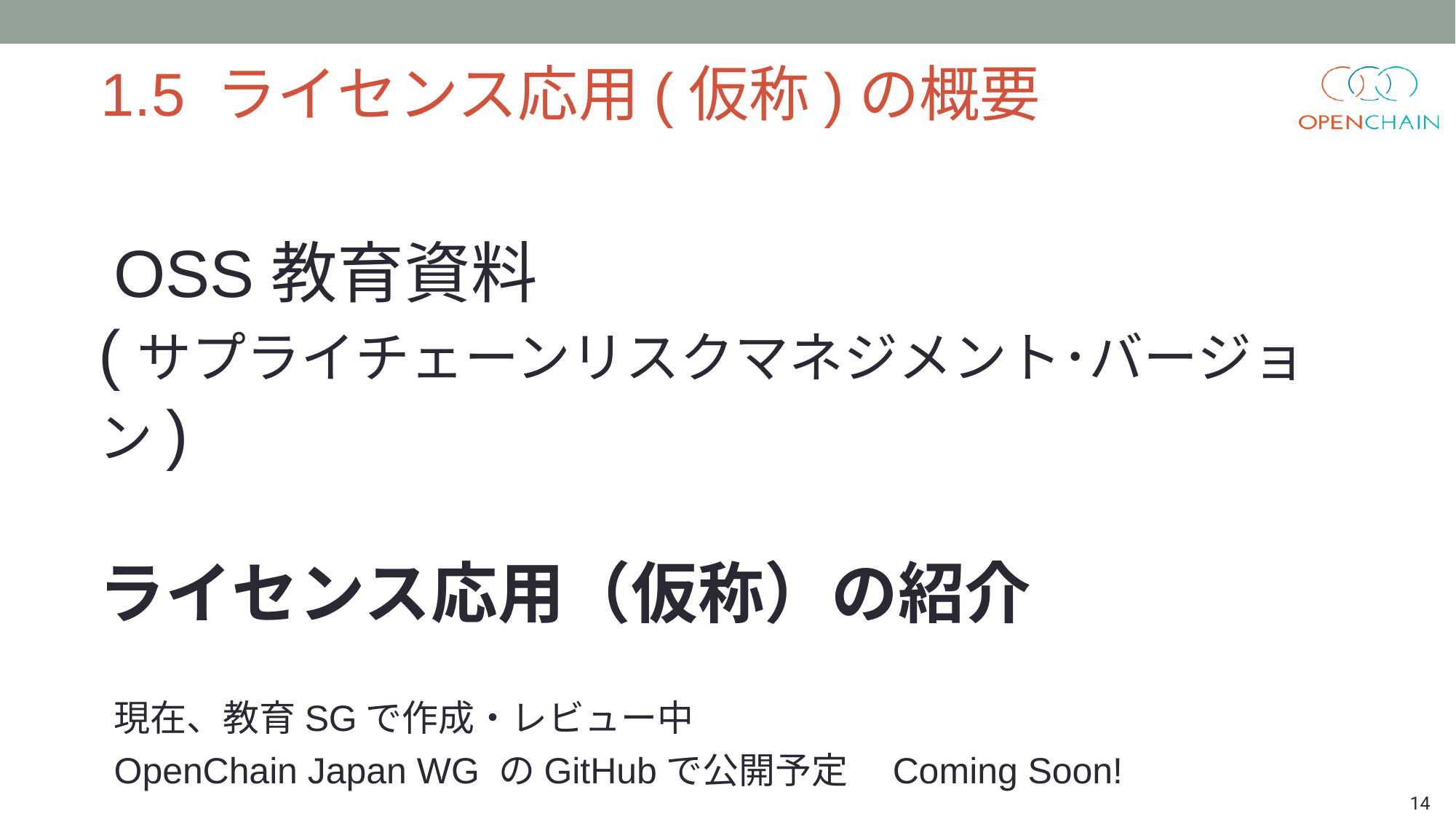

1.5 ライセンス応用(仮称)の概要
 OSS教育資料
(サプライチェーンリスクマネジメント･バージョン)

ライセンス応用（仮称）の紹介
現在、教育SGで作成・レビュー中
OpenChain Japan WG のGitHubで公開予定　Coming Soon!
14